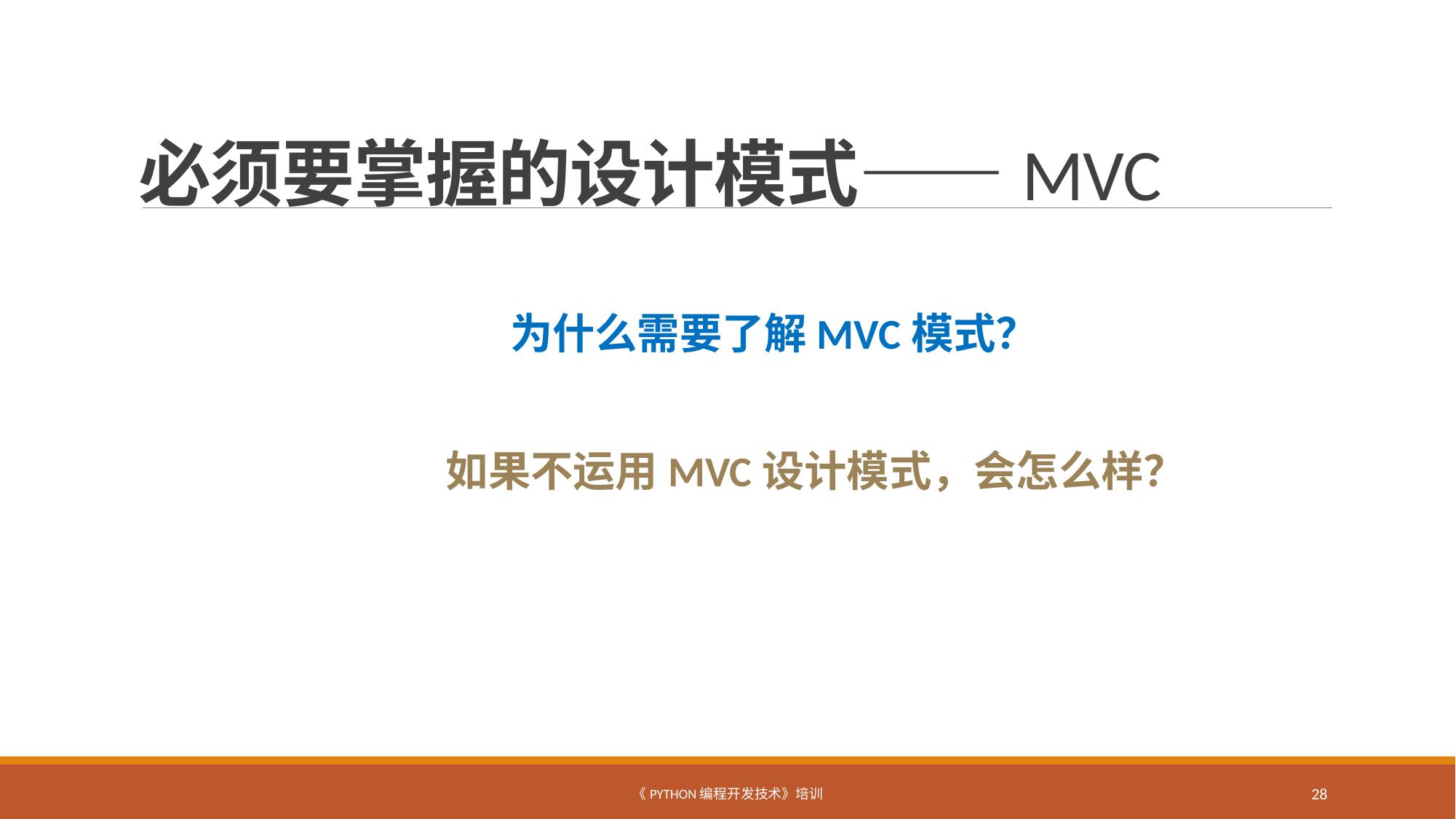

# 必须要掌握的设计模式——MVC

为什么需要了解MVC模式？
如果不运用MVC设计模式，会怎么样？
《Python编程开发技术》培训
28